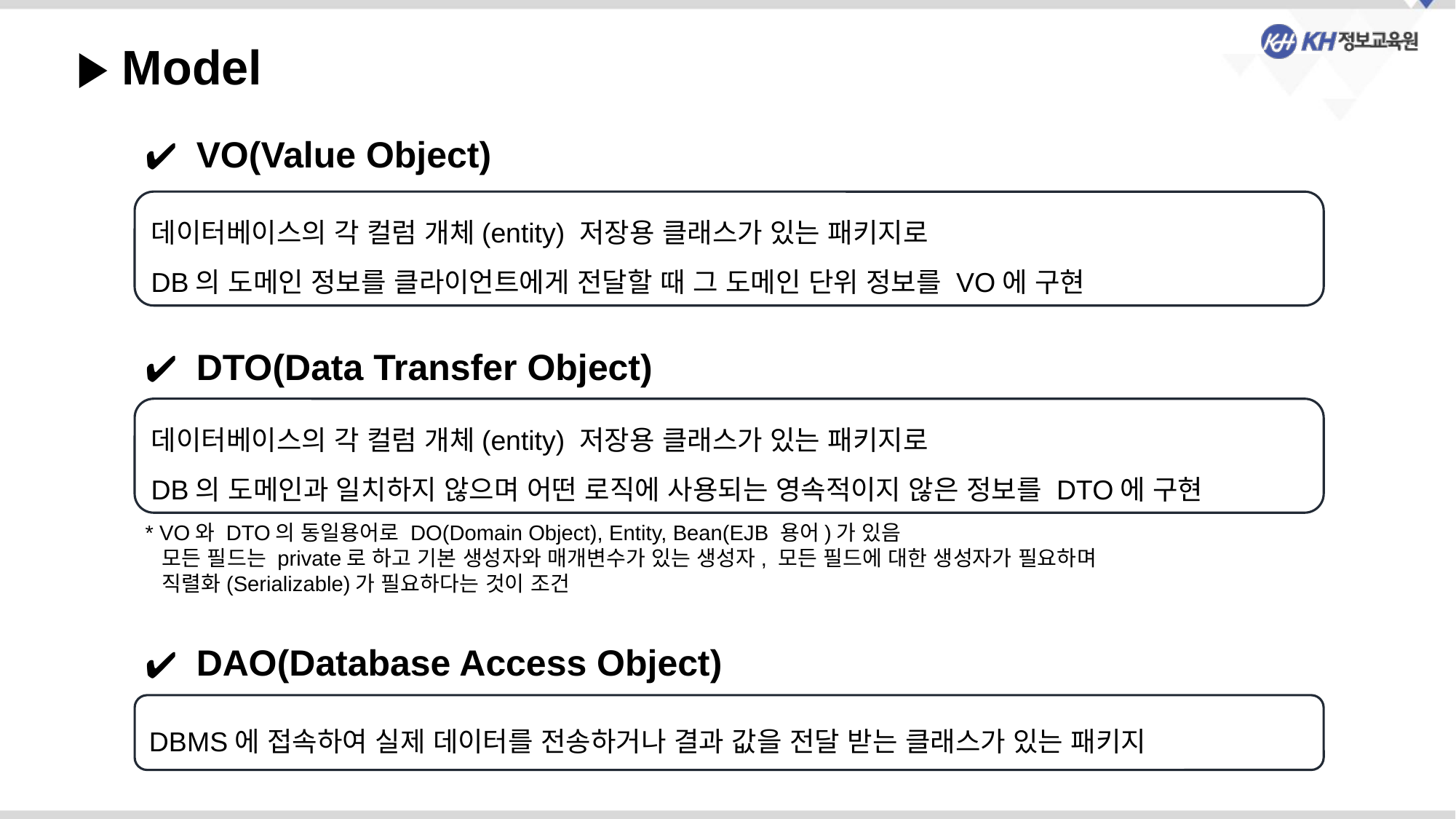

▶ Model
 VO(Value Object)
데이터베이스의 각 컬럼 개체(entity) 저장용 클래스가 있는 패키지로
DB의 도메인 정보를 클라이언트에게 전달할 때 그 도메인 단위 정보를 VO에 구현
 DTO(Data Transfer Object)
데이터베이스의 각 컬럼 개체(entity) 저장용 클래스가 있는 패키지로
DB의 도메인과 일치하지 않으며 어떤 로직에 사용되는 영속적이지 않은 정보를 DTO에 구현
* VO와 DTO의 동일용어로 DO(Domain Object), Entity, Bean(EJB 용어)가 있음
  모든 필드는 private로 하고 기본 생성자와 매개변수가 있는 생성자, 모든 필드에 대한 생성자가 필요하며
  직렬화(Serializable)가 필요하다는 것이 조건
 DAO(Database Access Object)
DBMS에 접속하여 실제 데이터를 전송하거나 결과 값을 전달 받는 클래스가 있는 패키지